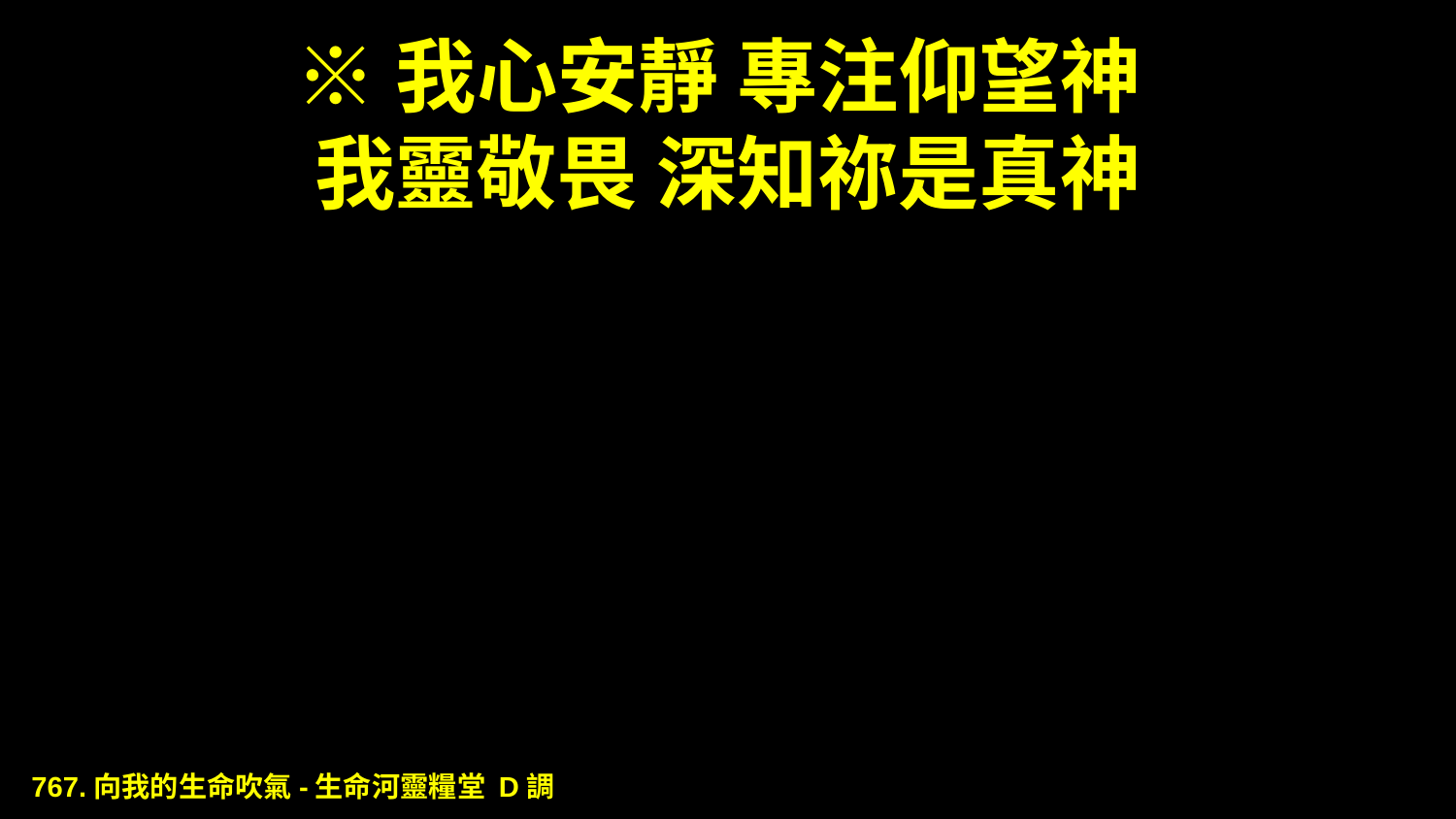

# ※我心安靜 專注仰望神 我靈敬畏 深知祢是真神
767.向我的生命吹氣-生命河靈糧堂 D調